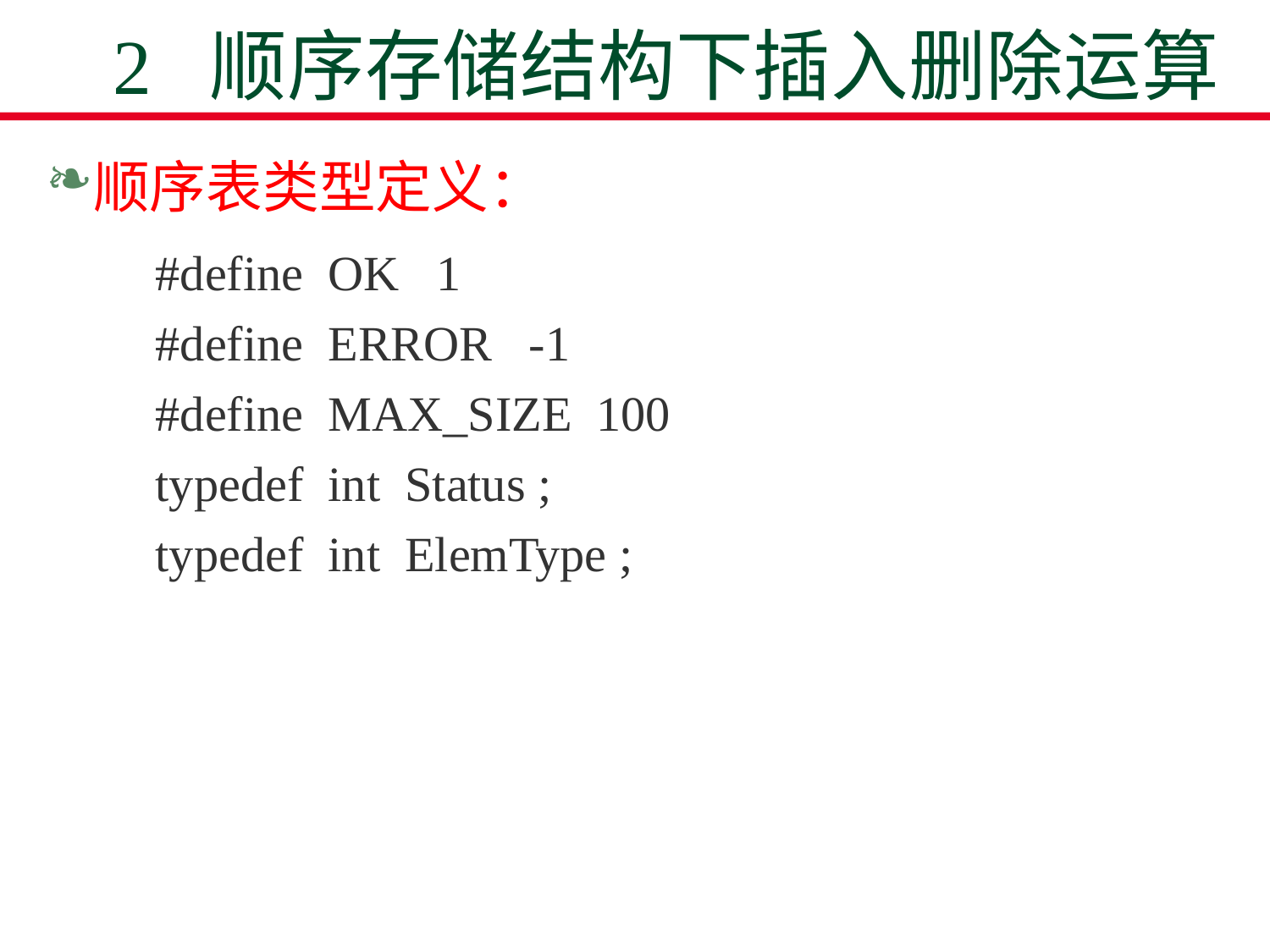

# 2  顺序存储结构下插入删除运算

顺序表类型定义：
#define  OK   1
#define  ERROR   -1
#define  MAX_SIZE  100
typedef  int  Status ;
typedef  int  ElemType ;